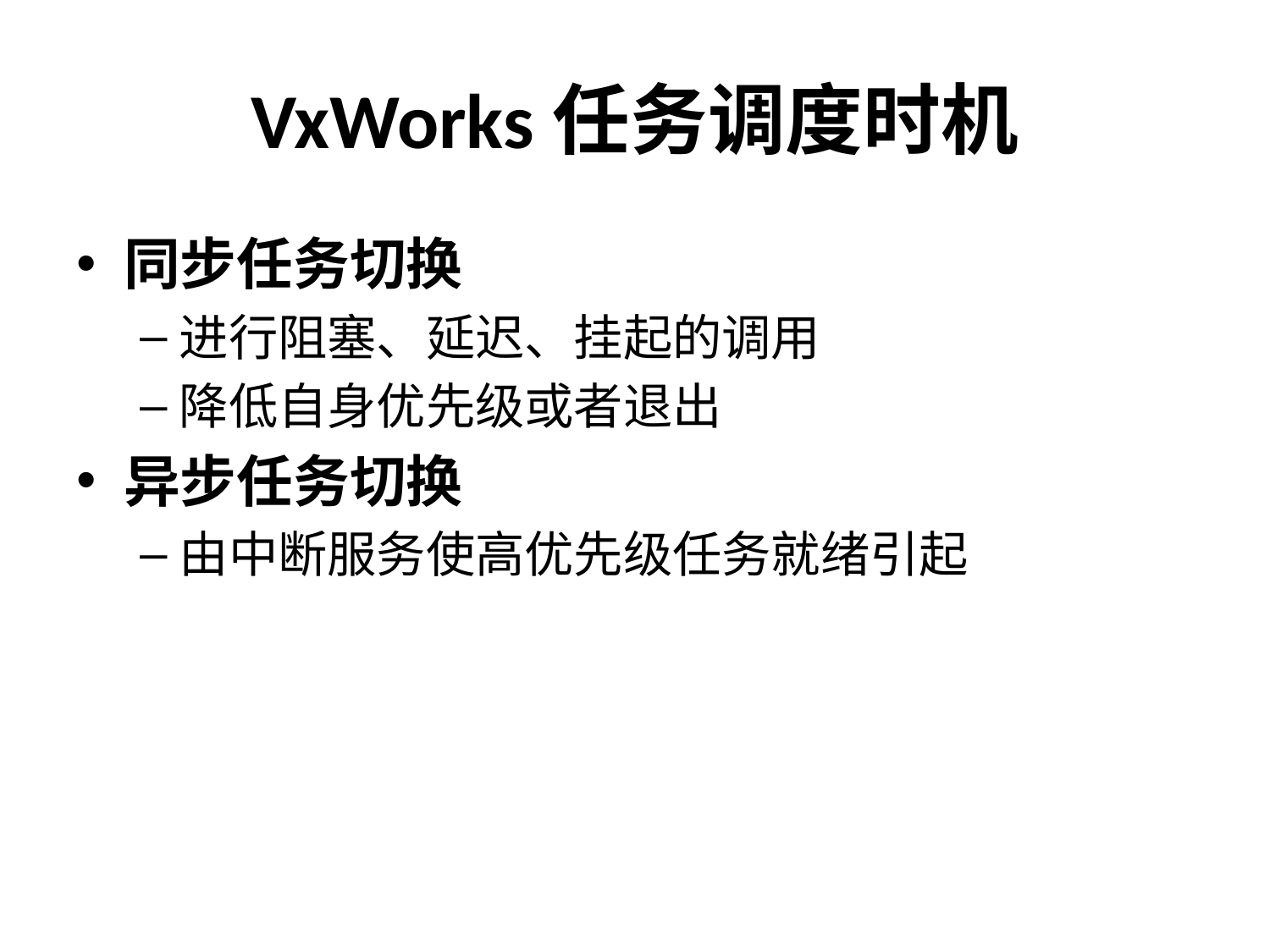

# VxWorks任务调度时机
同步任务切换
进行阻塞、延迟、挂起的调用
降低自身优先级或者退出
异步任务切换
由中断服务使高优先级任务就绪引起